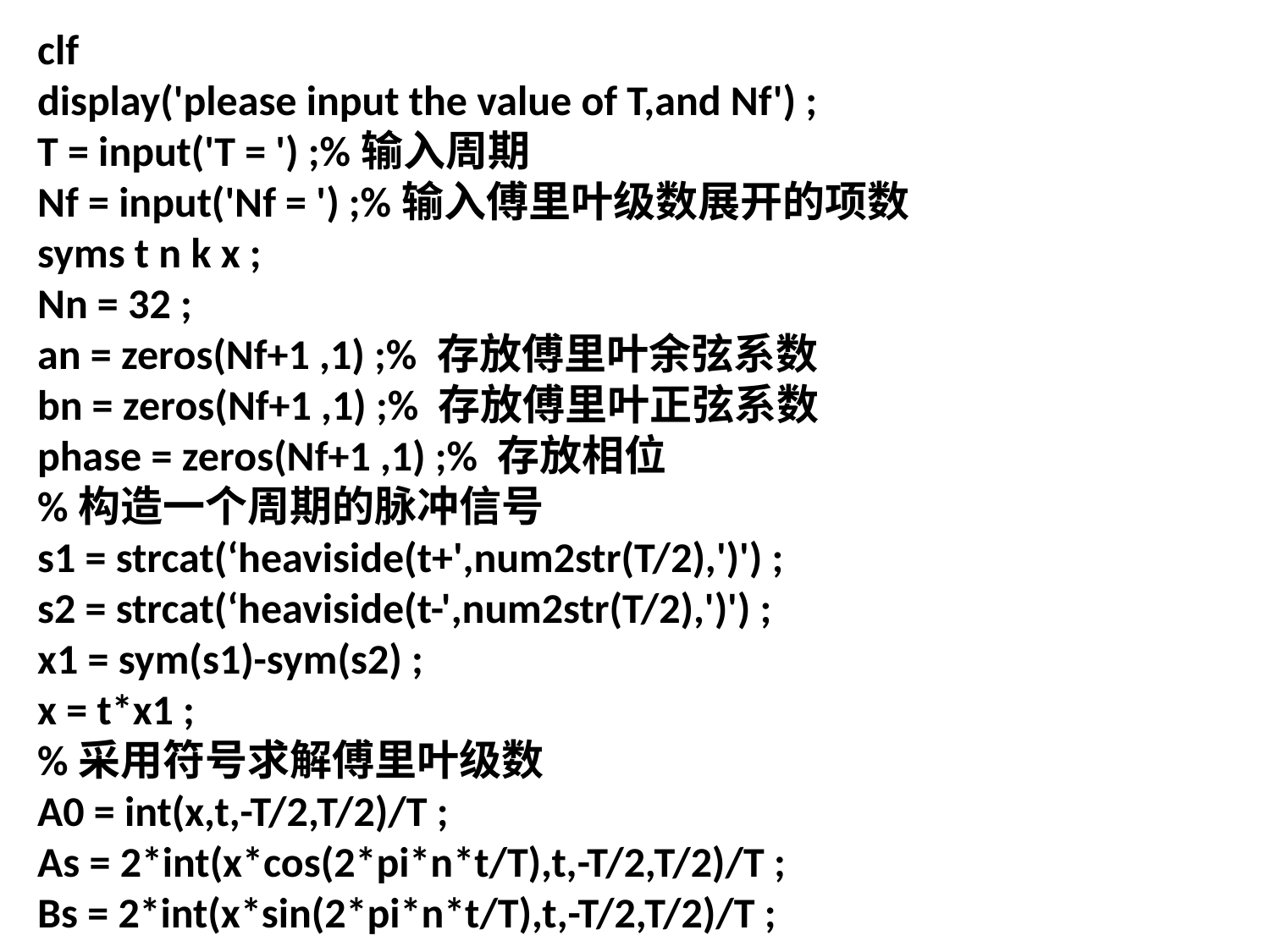

clf
display('please input the value of T,and Nf') ;
T = input('T = ') ;%输入周期
Nf = input('Nf = ') ;%输入傅里叶级数展开的项数
syms t n k x ;
Nn = 32 ;
an = zeros(Nf+1 ,1) ;% 存放傅里叶余弦系数
bn = zeros(Nf+1 ,1) ;% 存放傅里叶正弦系数
phase = zeros(Nf+1 ,1) ;% 存放相位
%构造一个周期的脉冲信号
s1 = strcat(‘heaviside(t+',num2str(T/2),')') ;
s2 = strcat(‘heaviside(t-',num2str(T/2),')') ;
x1 = sym(s1)-sym(s2) ;
x = t*x1 ;
%采用符号求解傅里叶级数
A0 = int(x,t,-T/2,T/2)/T ;
As = 2*int(x*cos(2*pi*n*t/T),t,-T/2,T/2)/T ;
Bs = 2*int(x*sin(2*pi*n*t/T),t,-T/2,T/2)/T ;